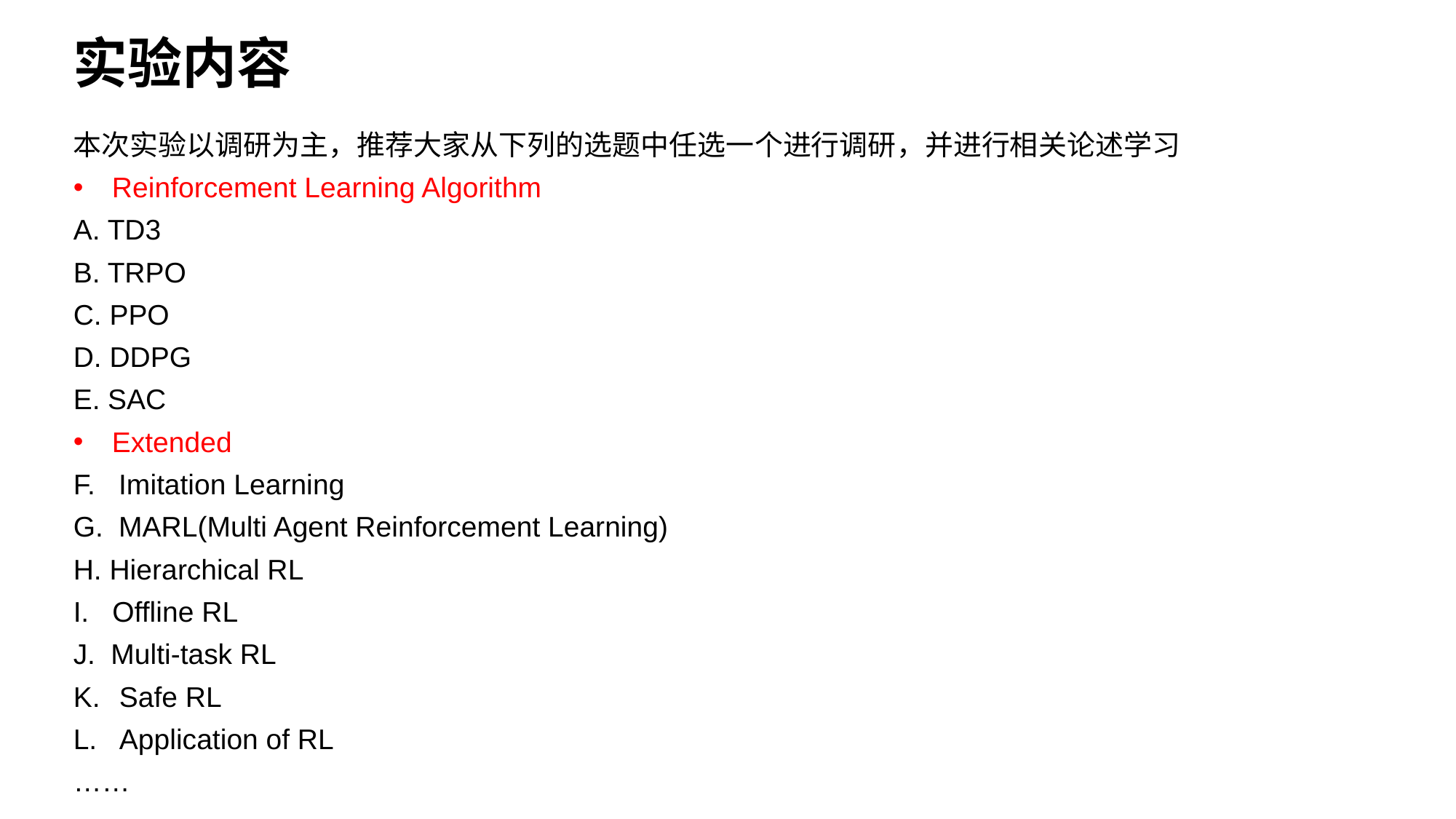

# 实验内容
本次实验以调研为主，推荐大家从下列的选题中任选一个进行调研，并进行相关论述学习
  Reinforcement Learning Algorithm
A. TD3
B. TRPO
C. PPO
D. DDPG
E. SAC
  Extended
F.   Imitation Learning
G.  MARL(Multi Agent Reinforcement Learning)
H. Hierarchical RL
I.   Offline RL
J.  Multi-task RL
Safe RL
Application of RL
……